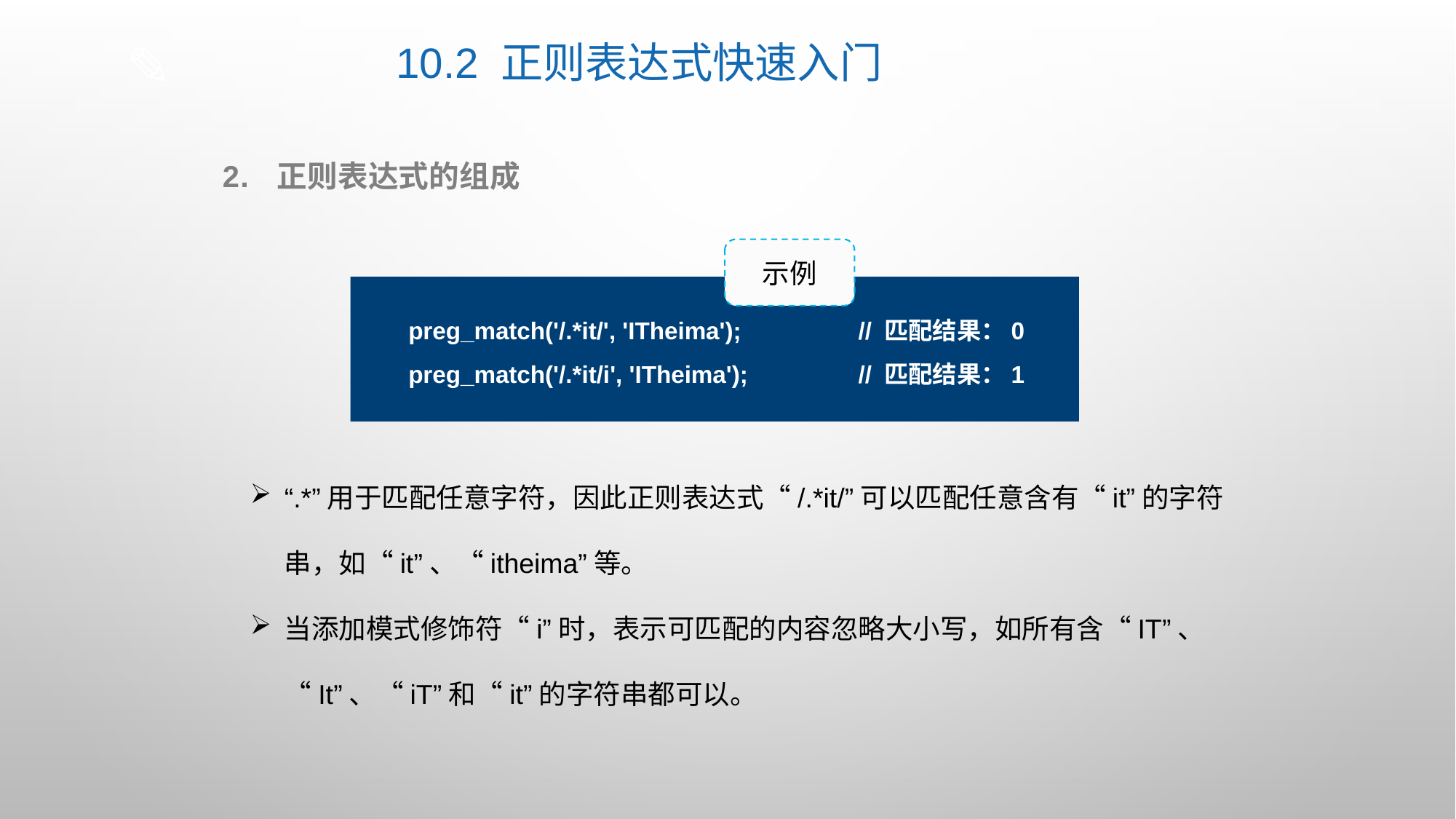

# 10.2 正则表达式快速入门
正则表达式的组成
示例

preg_match('/.*it/', 'ITheima');	  // 匹配结果：0
preg_match('/.*it/i', 'ITheima');	  // 匹配结果：1
“.*”用于匹配任意字符，因此正则表达式“/.*it/”可以匹配任意含有“it”的字符串，如“it”、“itheima”等。
当添加模式修饰符“i”时，表示可匹配的内容忽略大小写，如所有含“IT”、“It”、“iT”和“it”的字符串都可以。